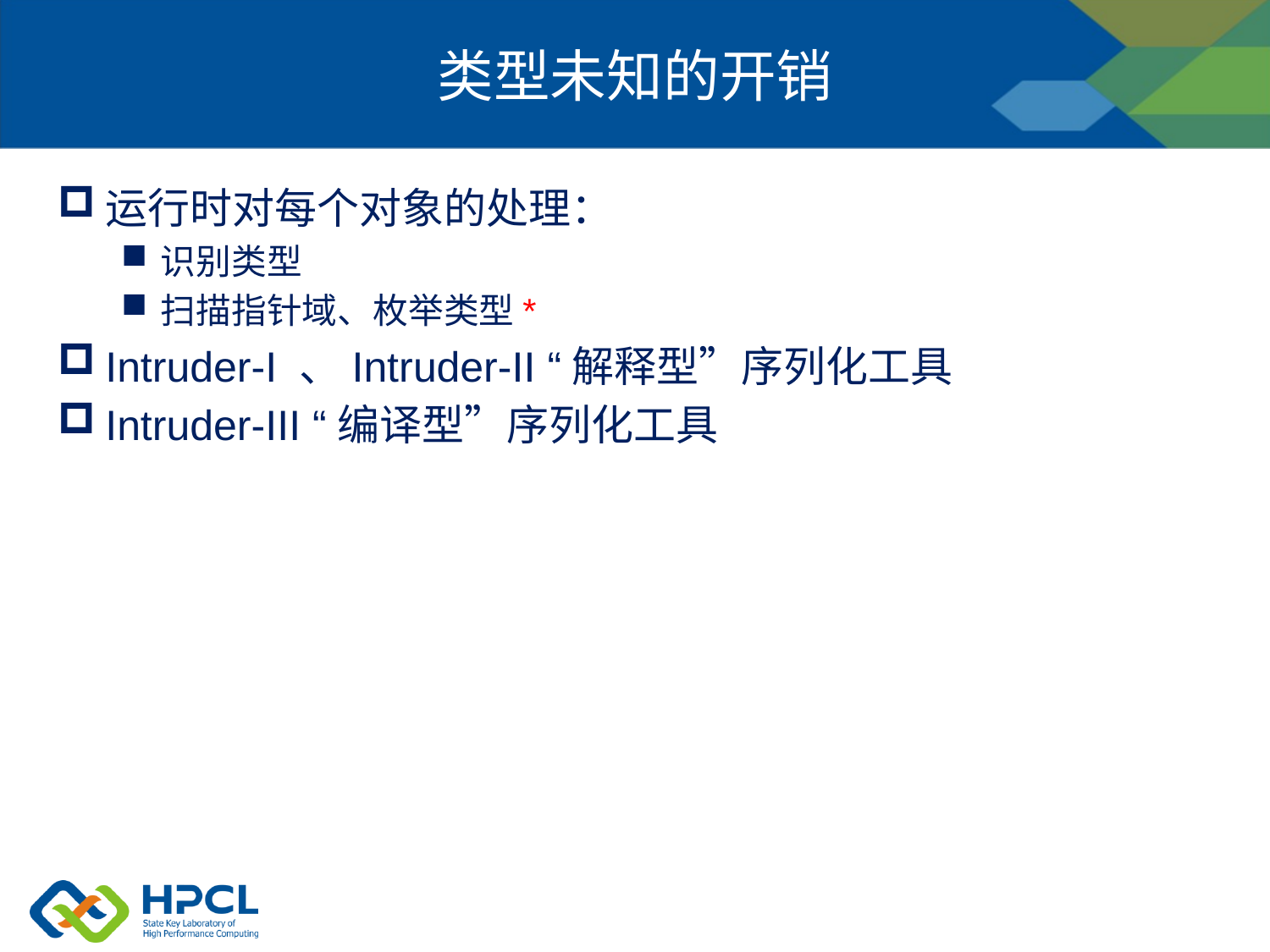

# 类型未知的开销
运行时对每个对象的处理：
识别类型
扫描指针域、枚举类型*
Intruder-I 、Intruder-II “解释型”序列化工具
Intruder-III “编译型”序列化工具